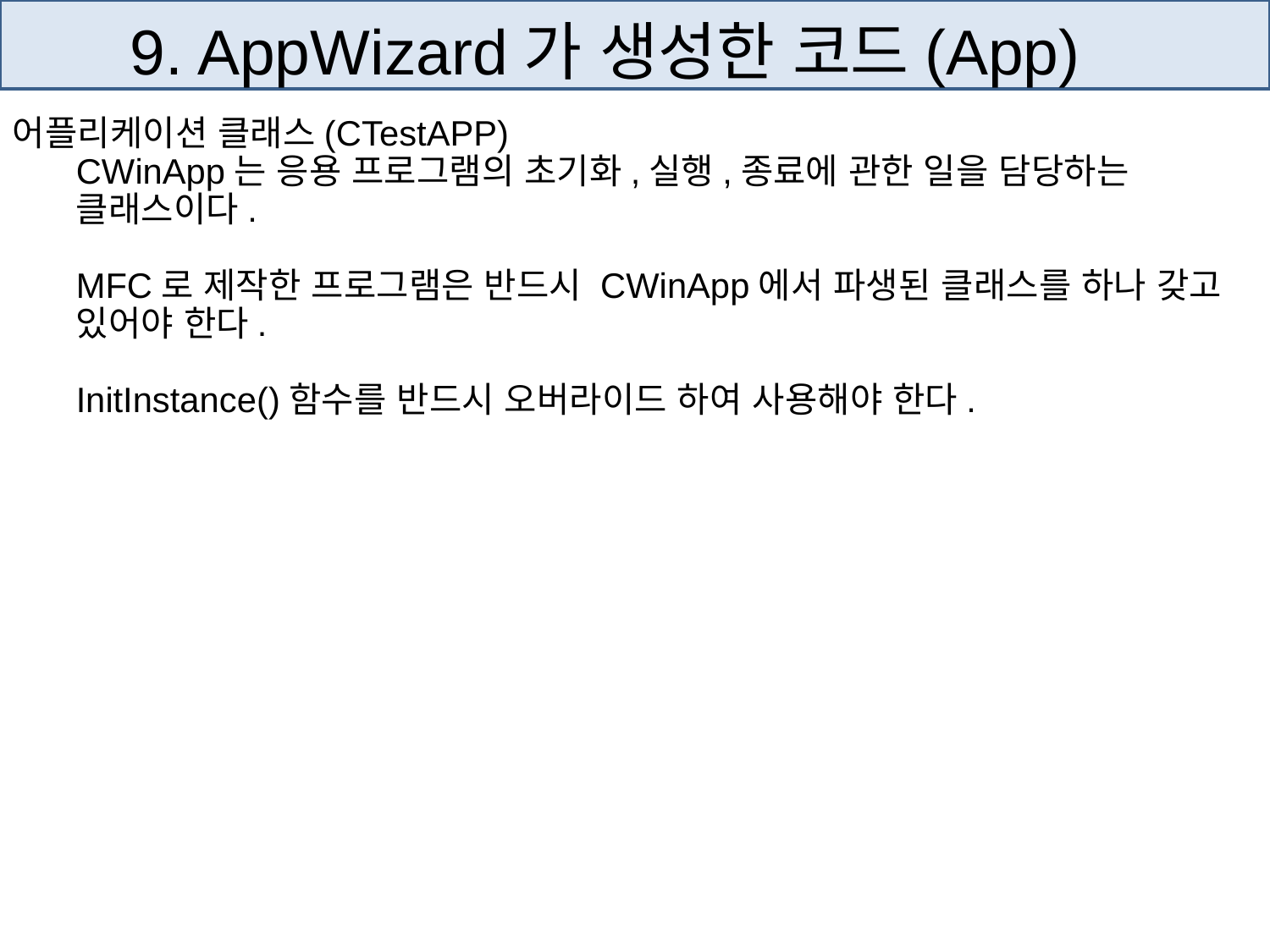

# 9. AppWizard가 생성한 코드(App)
어플리케이션 클래스(CTestAPP)
CWinApp는 응용 프로그램의 초기화,실행,종료에 관한 일을 담당하는 클래스이다.

MFC로 제작한 프로그램은 반드시 CWinApp에서 파생된 클래스를 하나 갖고 있어야 한다.

InitInstance()함수를 반드시 오버라이드 하여 사용해야 한다.